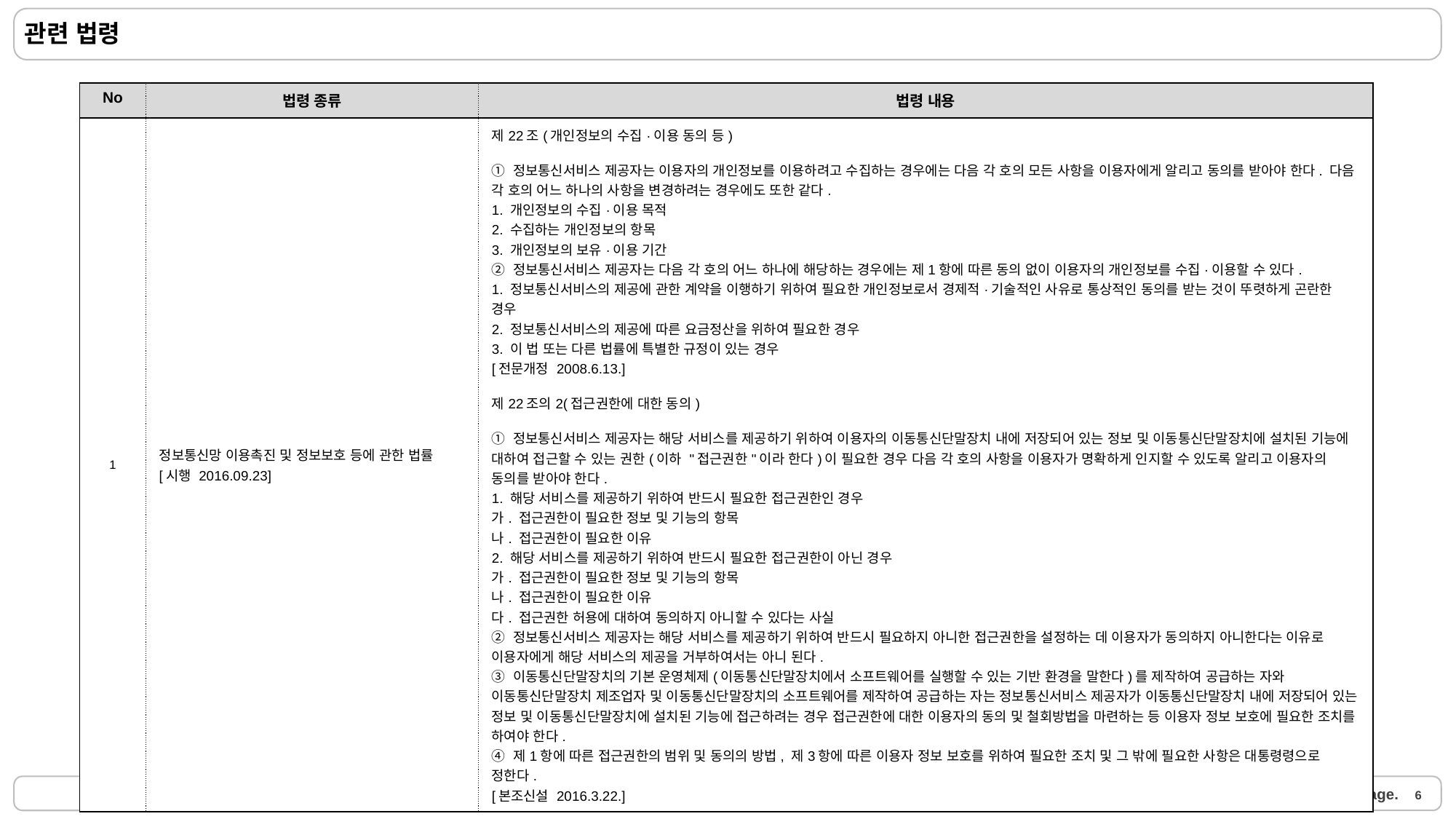

관련 법령
| No | 법령 종류 | 법령 내용 |
| --- | --- | --- |
| 1 | 정보통신망 이용촉진 및 정보보호 등에 관한 법률 [시행 2016.09.23] | 제22조(개인정보의 수집·이용 동의 등) ① 정보통신서비스 제공자는 이용자의 개인정보를 이용하려고 수집하는 경우에는 다음 각 호의 모든 사항을 이용자에게 알리고 동의를 받아야 한다. 다음 각 호의 어느 하나의 사항을 변경하려는 경우에도 또한 같다. 1. 개인정보의 수집·이용 목적 2. 수집하는 개인정보의 항목 3. 개인정보의 보유·이용 기간 ② 정보통신서비스 제공자는 다음 각 호의 어느 하나에 해당하는 경우에는 제1항에 따른 동의 없이 이용자의 개인정보를 수집·이용할 수 있다. 1. 정보통신서비스의 제공에 관한 계약을 이행하기 위하여 필요한 개인정보로서 경제적·기술적인 사유로 통상적인 동의를 받는 것이 뚜렷하게 곤란한 경우 2. 정보통신서비스의 제공에 따른 요금정산을 위하여 필요한 경우 3. 이 법 또는 다른 법률에 특별한 규정이 있는 경우 [전문개정 2008.6.13.] 제22조의2(접근권한에 대한 동의) ① 정보통신서비스 제공자는 해당 서비스를 제공하기 위하여 이용자의 이동통신단말장치 내에 저장되어 있는 정보 및 이동통신단말장치에 설치된 기능에 대하여 접근할 수 있는 권한(이하 "접근권한"이라 한다)이 필요한 경우 다음 각 호의 사항을 이용자가 명확하게 인지할 수 있도록 알리고 이용자의 동의를 받아야 한다. 1. 해당 서비스를 제공하기 위하여 반드시 필요한 접근권한인 경우 가. 접근권한이 필요한 정보 및 기능의 항목 나. 접근권한이 필요한 이유 2. 해당 서비스를 제공하기 위하여 반드시 필요한 접근권한이 아닌 경우 가. 접근권한이 필요한 정보 및 기능의 항목 나. 접근권한이 필요한 이유 다. 접근권한 허용에 대하여 동의하지 아니할 수 있다는 사실 ② 정보통신서비스 제공자는 해당 서비스를 제공하기 위하여 반드시 필요하지 아니한 접근권한을 설정하는 데 이용자가 동의하지 아니한다는 이유로 이용자에게 해당 서비스의 제공을 거부하여서는 아니 된다. ③ 이동통신단말장치의 기본 운영체제(이동통신단말장치에서 소프트웨어를 실행할 수 있는 기반 환경을 말한다)를 제작하여 공급하는 자와 이동통신단말장치 제조업자 및 이동통신단말장치의 소프트웨어를 제작하여 공급하는 자는 정보통신서비스 제공자가 이동통신단말장치 내에 저장되어 있는 정보 및 이동통신단말장치에 설치된 기능에 접근하려는 경우 접근권한에 대한 이용자의 동의 및 철회방법을 마련하는 등 이용자 정보 보호에 필요한 조치를 하여야 한다. ④ 제1항에 따른 접근권한의 범위 및 동의의 방법, 제3항에 따른 이용자 정보 보호를 위하여 필요한 조치 및 그 밖에 필요한 사항은 대통령령으로 정한다. [본조신설 2016.3.22.] |
6